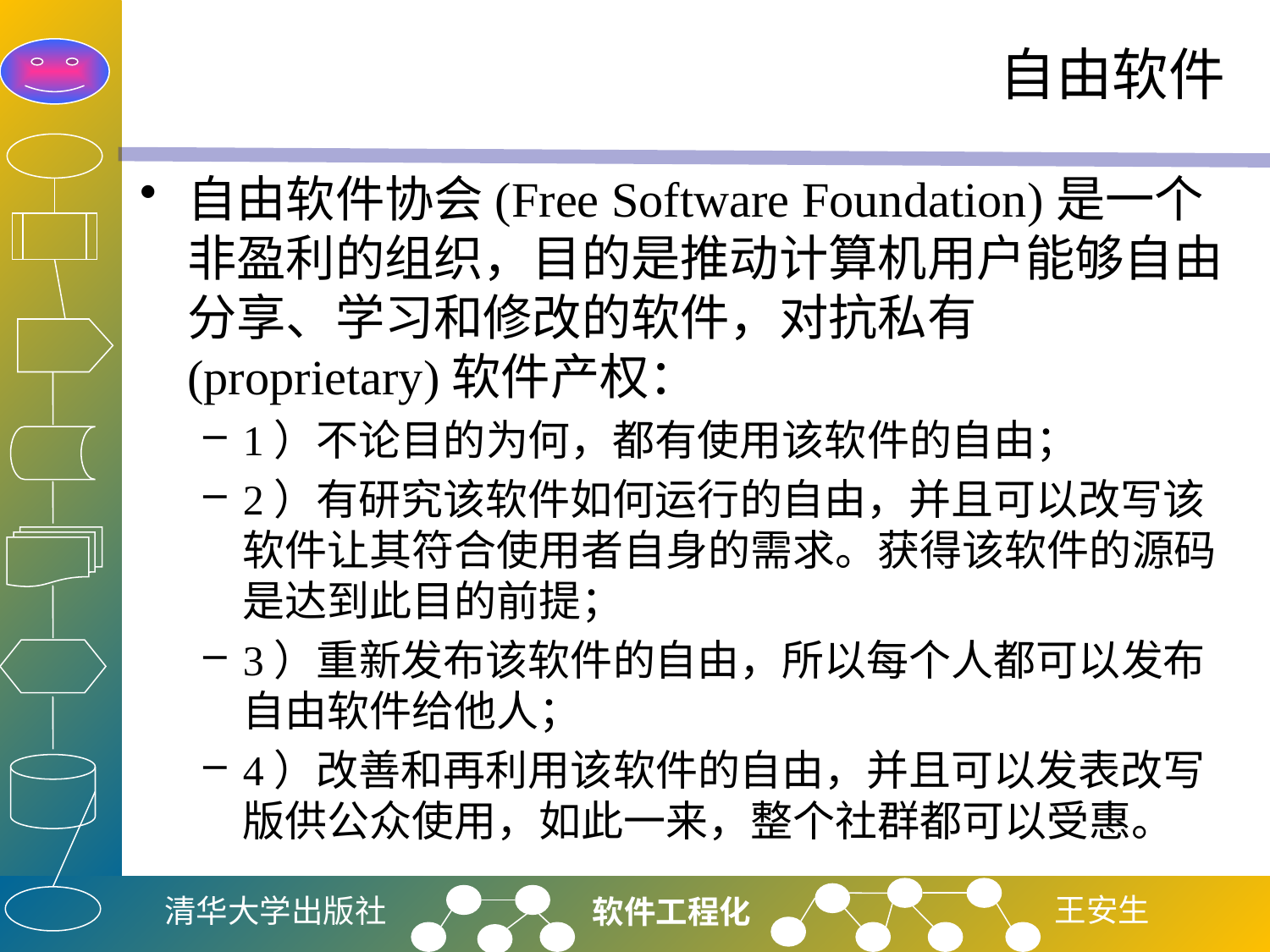

# 自由软件
自由软件协会(Free Software Foundation)是一个非盈利的组织，目的是推动计算机用户能够自由分享、学习和修改的软件，对抗私有(proprietary)软件产权：
1）不论目的为何，都有使用该软件的自由；
2）有研究该软件如何运行的自由，并且可以改写该软件让其符合使用者自身的需求。获得该软件的源码是达到此目的前提；
3）重新发布该软件的自由，所以每个人都可以发布自由软件给他人；
4）改善和再利用该软件的自由，并且可以发表改写版供公众使用，如此一来，整个社群都可以受惠。